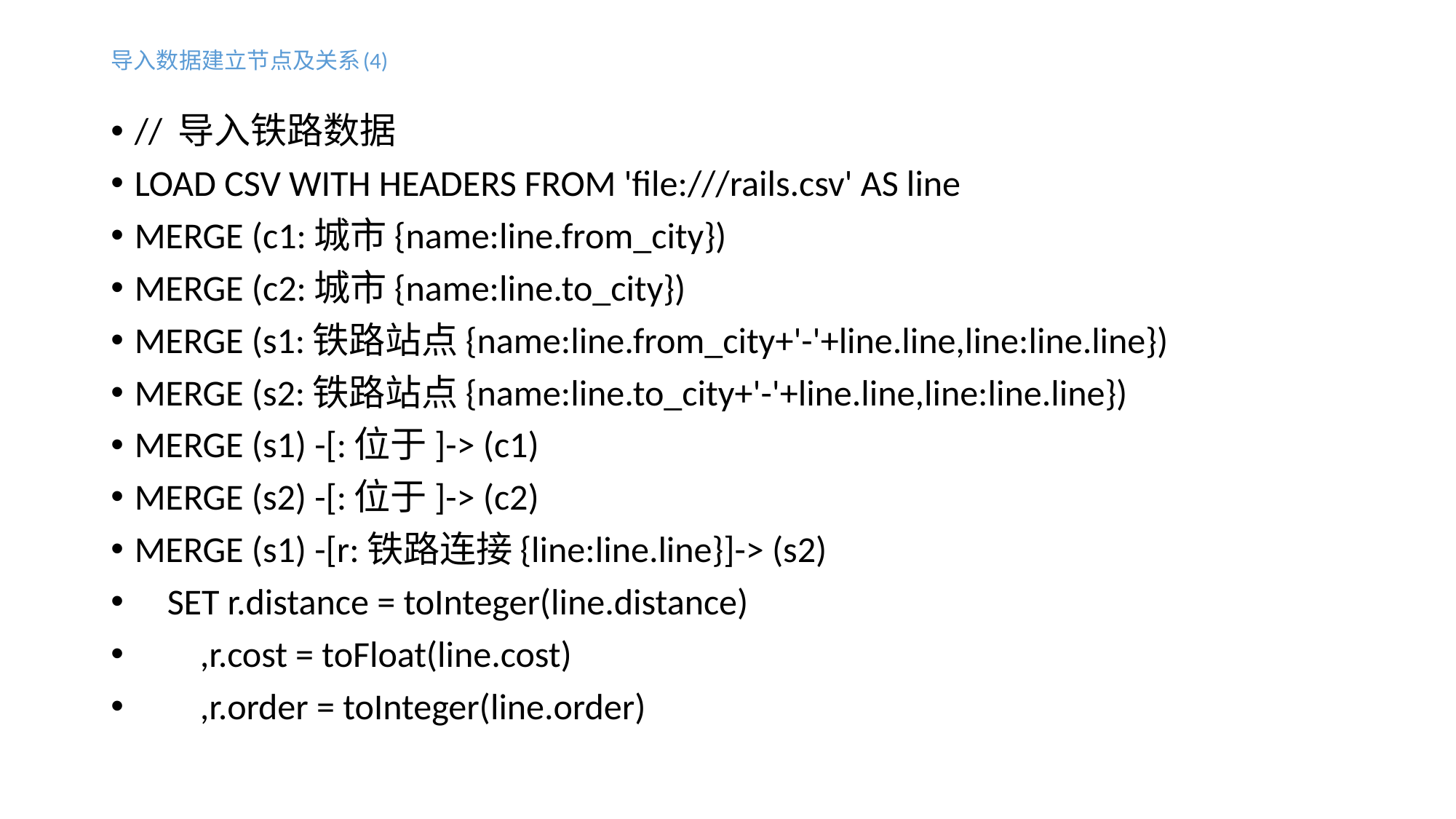

# 导入数据建立节点及关系(4)
// 导入铁路数据
LOAD CSV WITH HEADERS FROM 'file:///rails.csv' AS line
MERGE (c1:城市{name:line.from_city})
MERGE (c2:城市{name:line.to_city})
MERGE (s1:铁路站点{name:line.from_city+'-'+line.line,line:line.line})
MERGE (s2:铁路站点{name:line.to_city+'-'+line.line,line:line.line})
MERGE (s1) -[:位于]-> (c1)
MERGE (s2) -[:位于]-> (c2)
MERGE (s1) -[r:铁路连接{line:line.line}]-> (s2)
    SET r.distance = toInteger(line.distance)
        ,r.cost = toFloat(line.cost)
        ,r.order = toInteger(line.order)